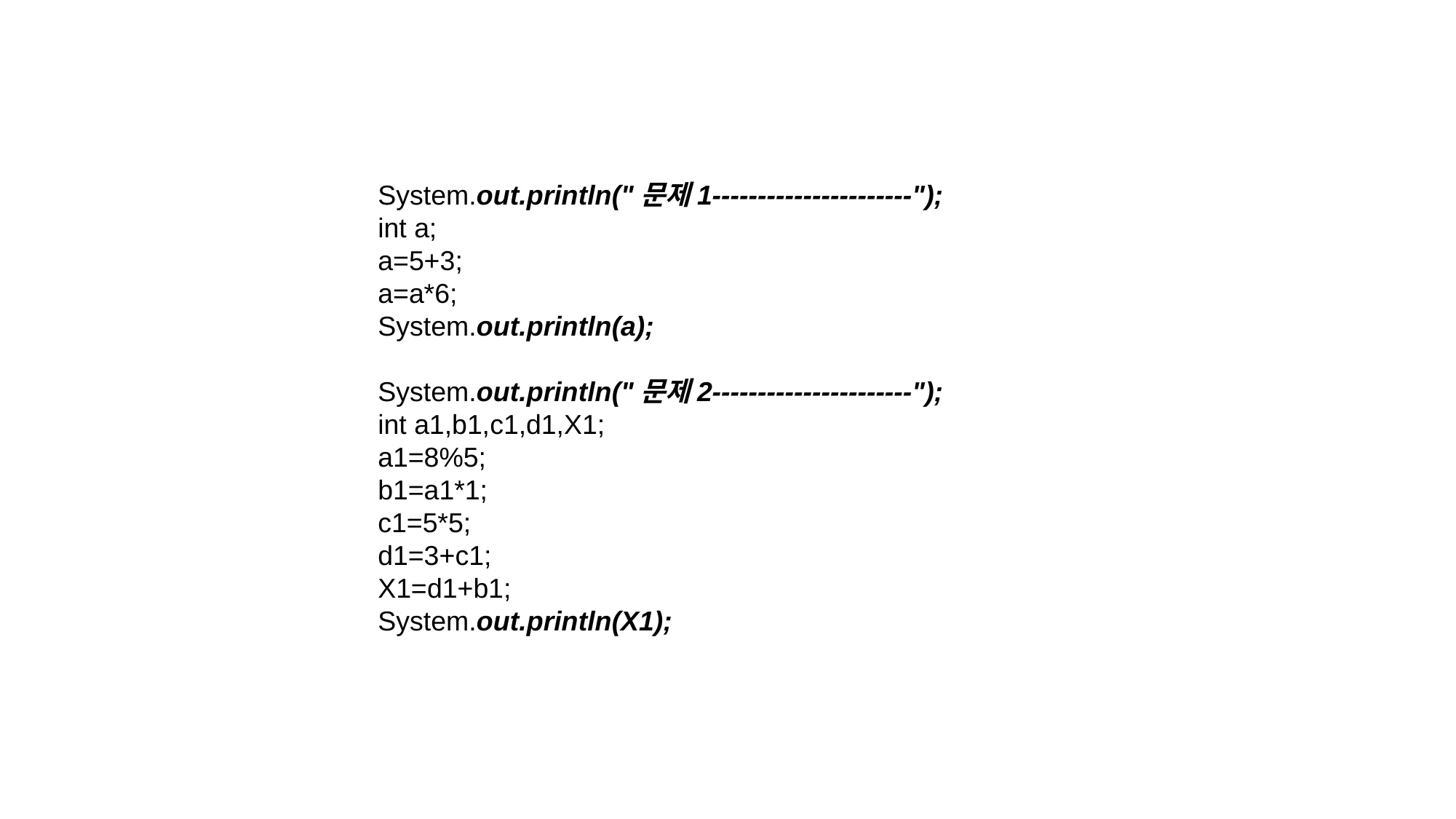

System.out.println("문제1----------------------");
int a;
a=5+3;
a=a*6;
System.out.println(a);

System.out.println("문제2----------------------");
int a1,b1,c1,d1,X1;
a1=8%5;
b1=a1*1;
c1=5*5;
d1=3+c1;
X1=d1+b1;
System.out.println(X1);